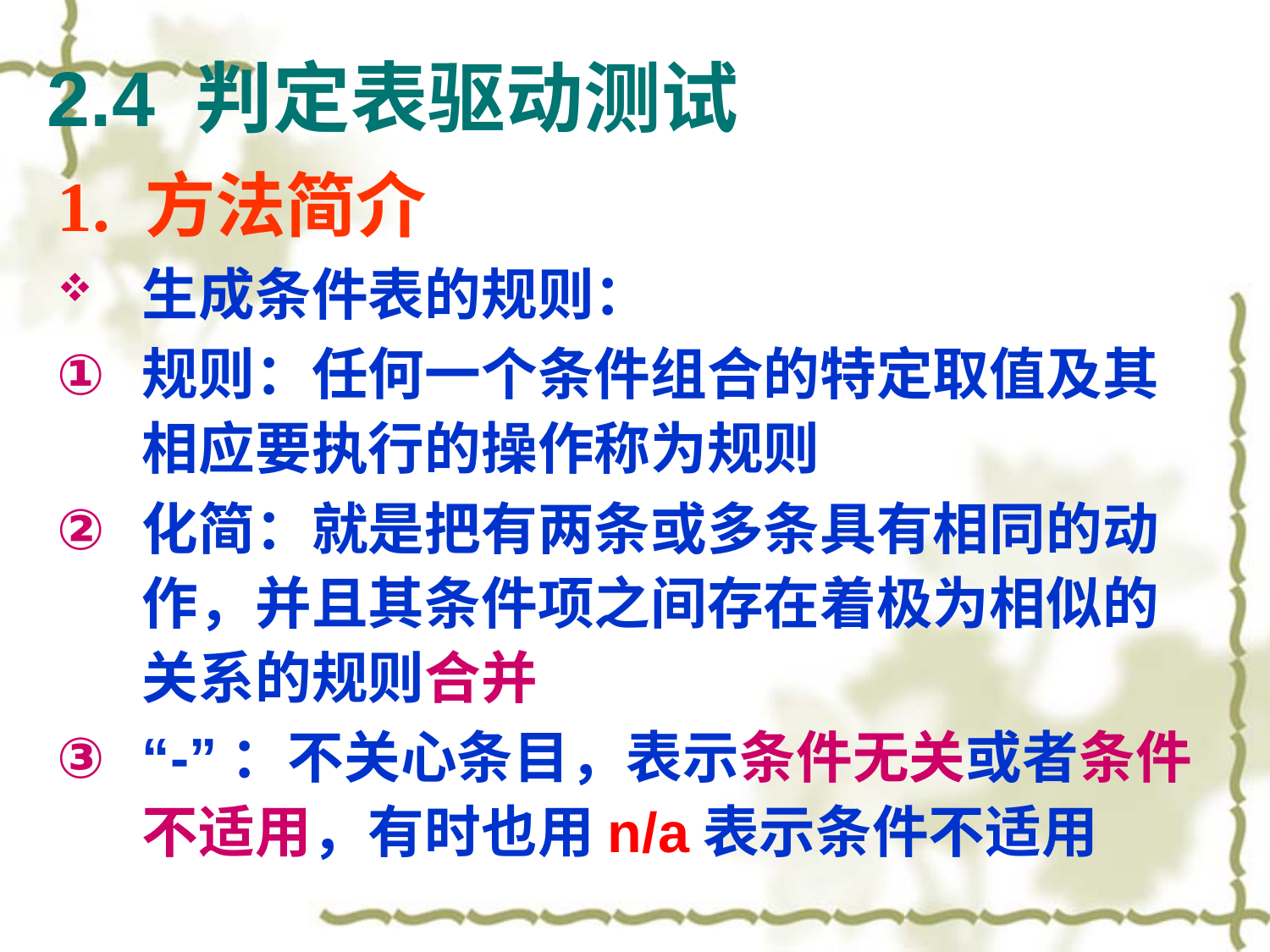

# 2.4 判定表驱动测试
1. 方法简介
生成条件表的规则：
规则：任何一个条件组合的特定取值及其相应要执行的操作称为规则
化简：就是把有两条或多条具有相同的动作，并且其条件项之间存在着极为相似的关系的规则合并
“-”：不关心条目，表示条件无关或者条件不适用，有时也用n/a表示条件不适用